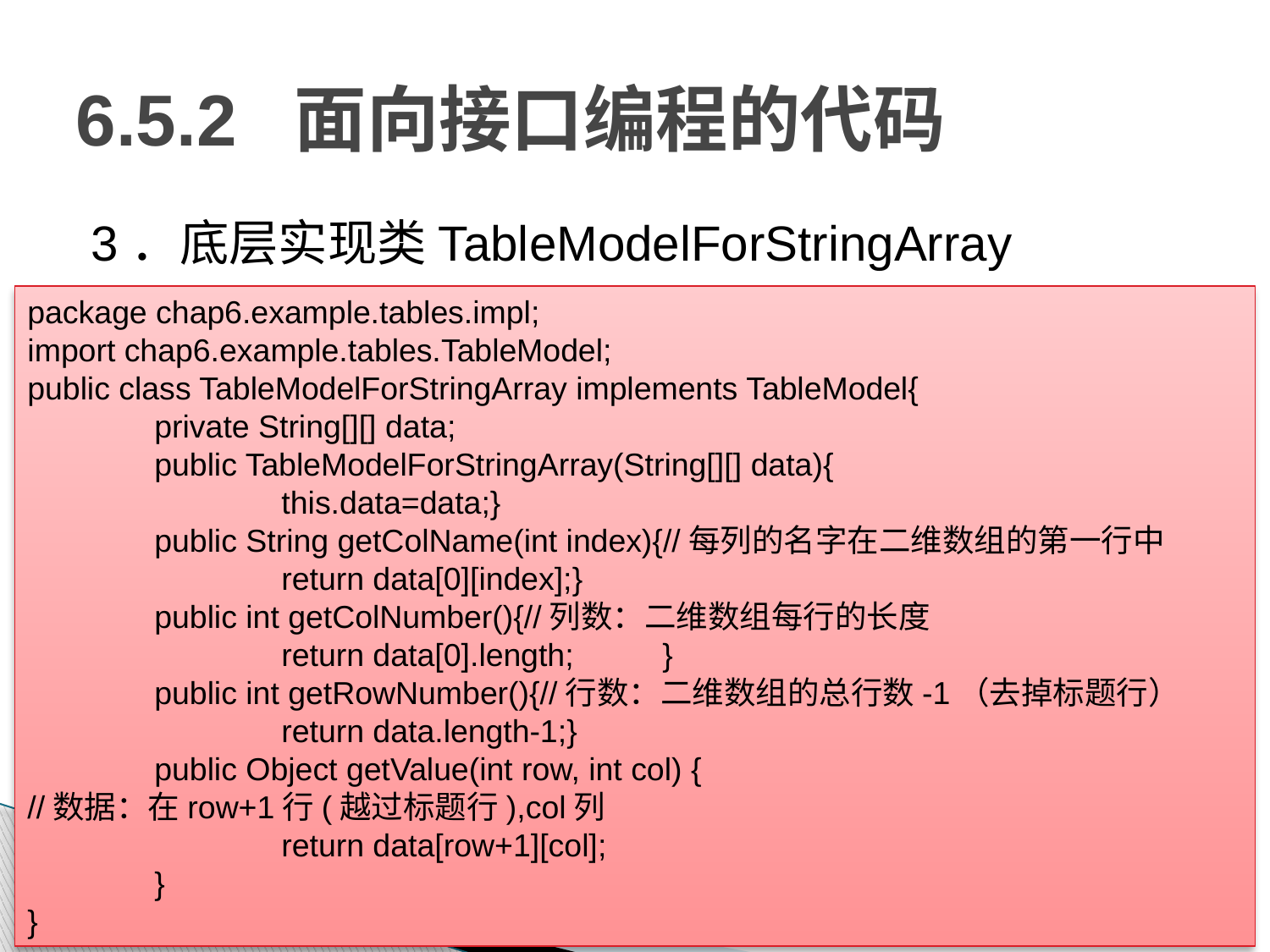

# 6.5.2  面向接口编程的代码
3．底层实现类TableModelForStringArray

package chap6.example.tables.impl;
import chap6.example.tables.TableModel;
public class TableModelForStringArray implements TableModel{
	private String[][] data;
	public TableModelForStringArray(String[][] data){
		this.data=data;}
	public String getColName(int index){//每列的名字在二维数组的第一行中
		return data[0][index];}
	public int getColNumber(){//列数：二维数组每行的长度
		return data[0].length;	}
	public int getRowNumber(){//行数：二维数组的总行数-1（去掉标题行）
		return data.length-1;}
	public Object getValue(int row, int col) {
//数据：在row+1行(越过标题行),col列
		return data[row+1][col];
	}
}